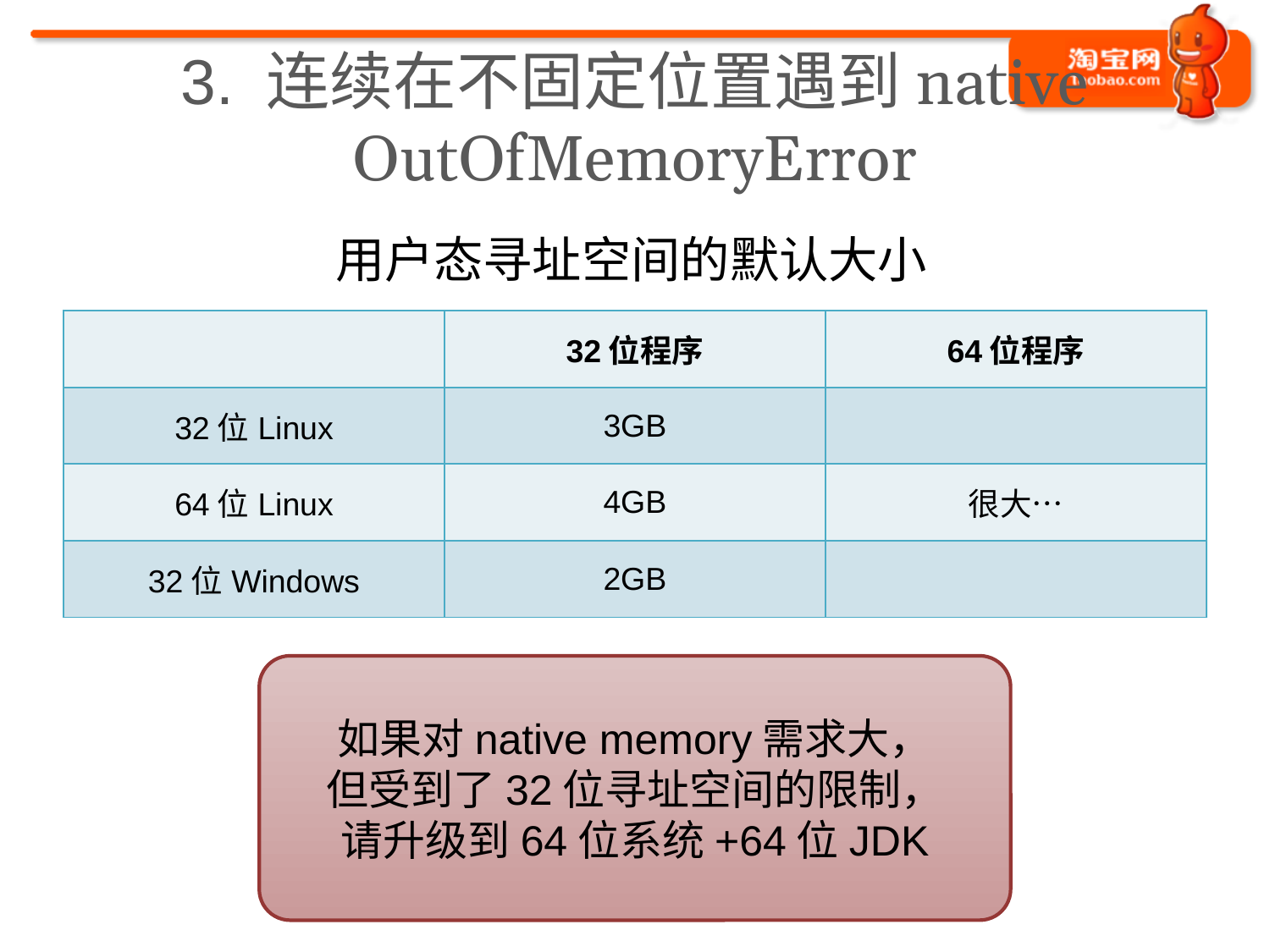

# 3. 连续在不固定位置遇到native OutOfMemoryError
用户态寻址空间的默认大小
|  | 32位程序 | 64位程序 |
| --- | --- | --- |
| 32位Linux | 3GB |  |
| 64位Linux | 4GB | 很大… |
| 32位Windows | 2GB |  |
如果对native memory需求大，
但受到了32位寻址空间的限制，
请升级到64位系统+64位JDK